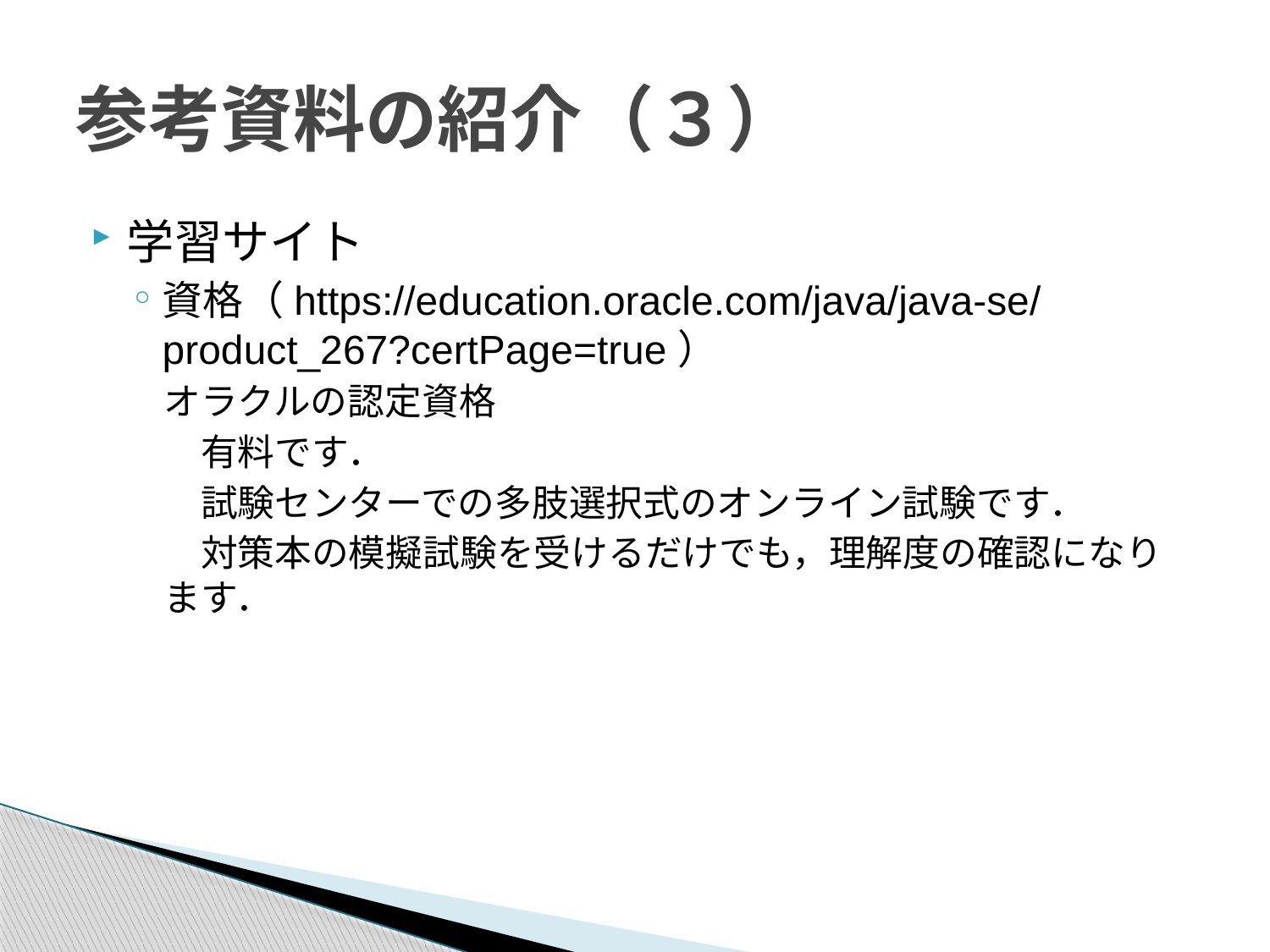

# 参考資料の紹介（３）
学習サイト
資格（https://education.oracle.com/java/java-se/product_267?certPage=true）
オラクルの認定資格
　有料です．
　試験センターでの多肢選択式のオンライン試験です．
　対策本の模擬試験を受けるだけでも，理解度の確認になります．